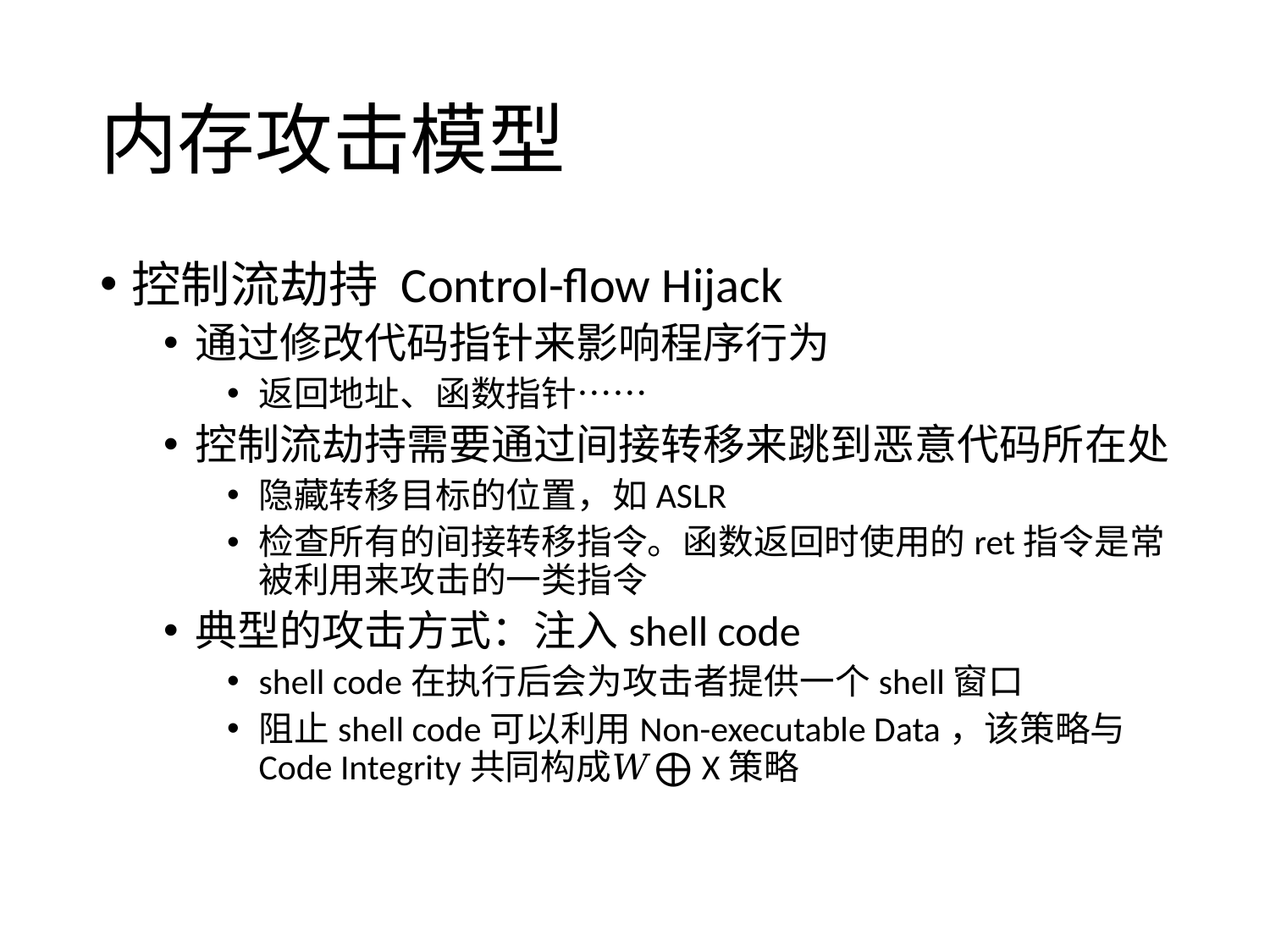

# 内存攻击模型
控制流劫持 Control-flow Hijack
通过修改代码指针来影响程序行为
返回地址、函数指针……
控制流劫持需要通过间接转移来跳到恶意代码所在处
隐藏转移目标的位置，如ASLR
检查所有的间接转移指令。函数返回时使用的ret指令是常被利用来攻击的一类指令
典型的攻击方式：注入shell code
shell code在执行后会为攻击者提供一个shell窗口
阻止shell code可以利用Non-executable Data，该策略与Code Integrity共同构成𝑊⨁X策略